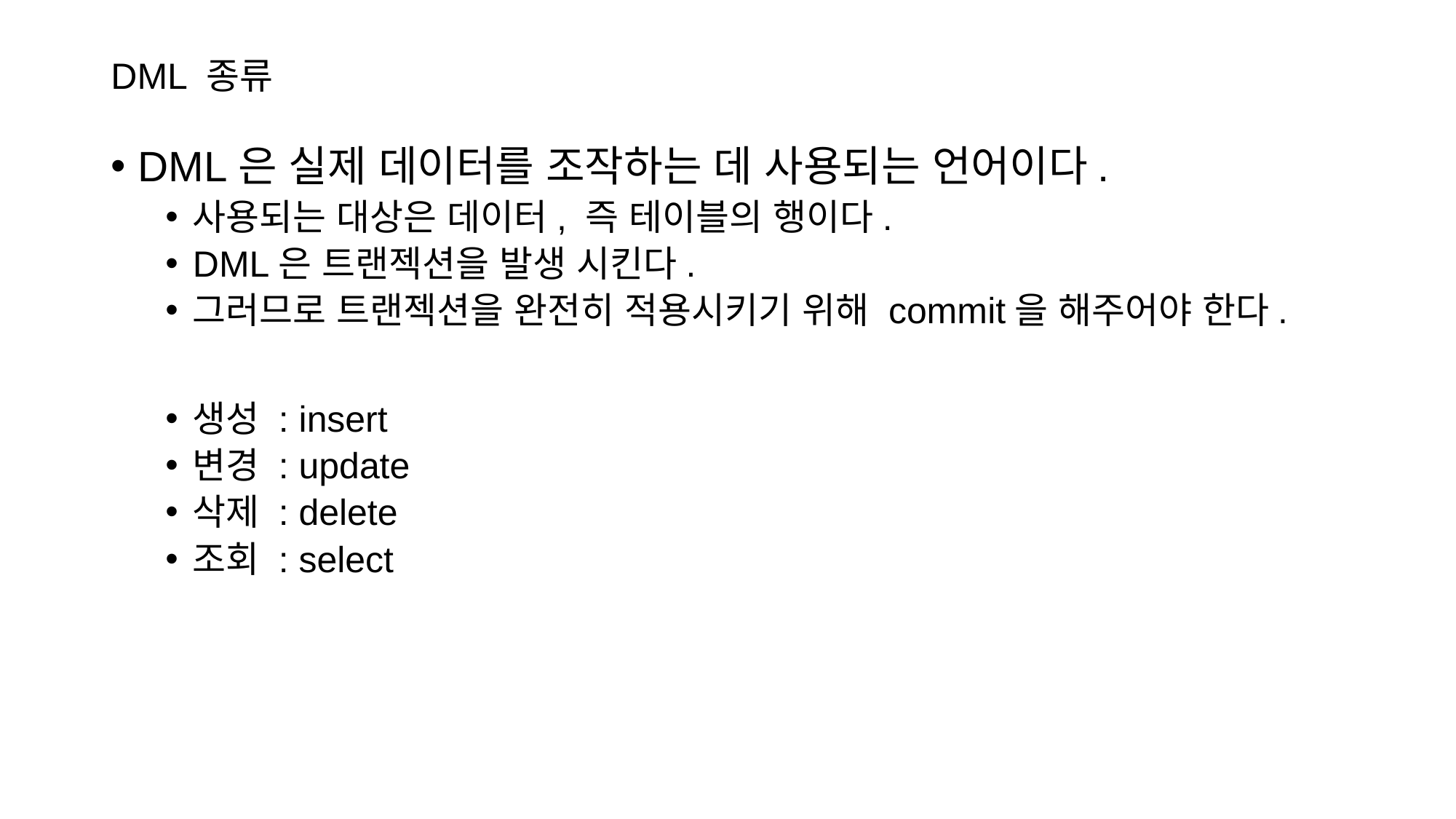

# DML 종류
DML은 실제 데이터를 조작하는 데 사용되는 언어이다.
사용되는 대상은 데이터, 즉 테이블의 행이다.
DML은 트랜젝션을 발생 시킨다.
그러므로 트랜젝션을 완전히 적용시키기 위해 commit을 해주어야 한다.

생성 : insert
변경 : update
삭제 : delete
조회 : select